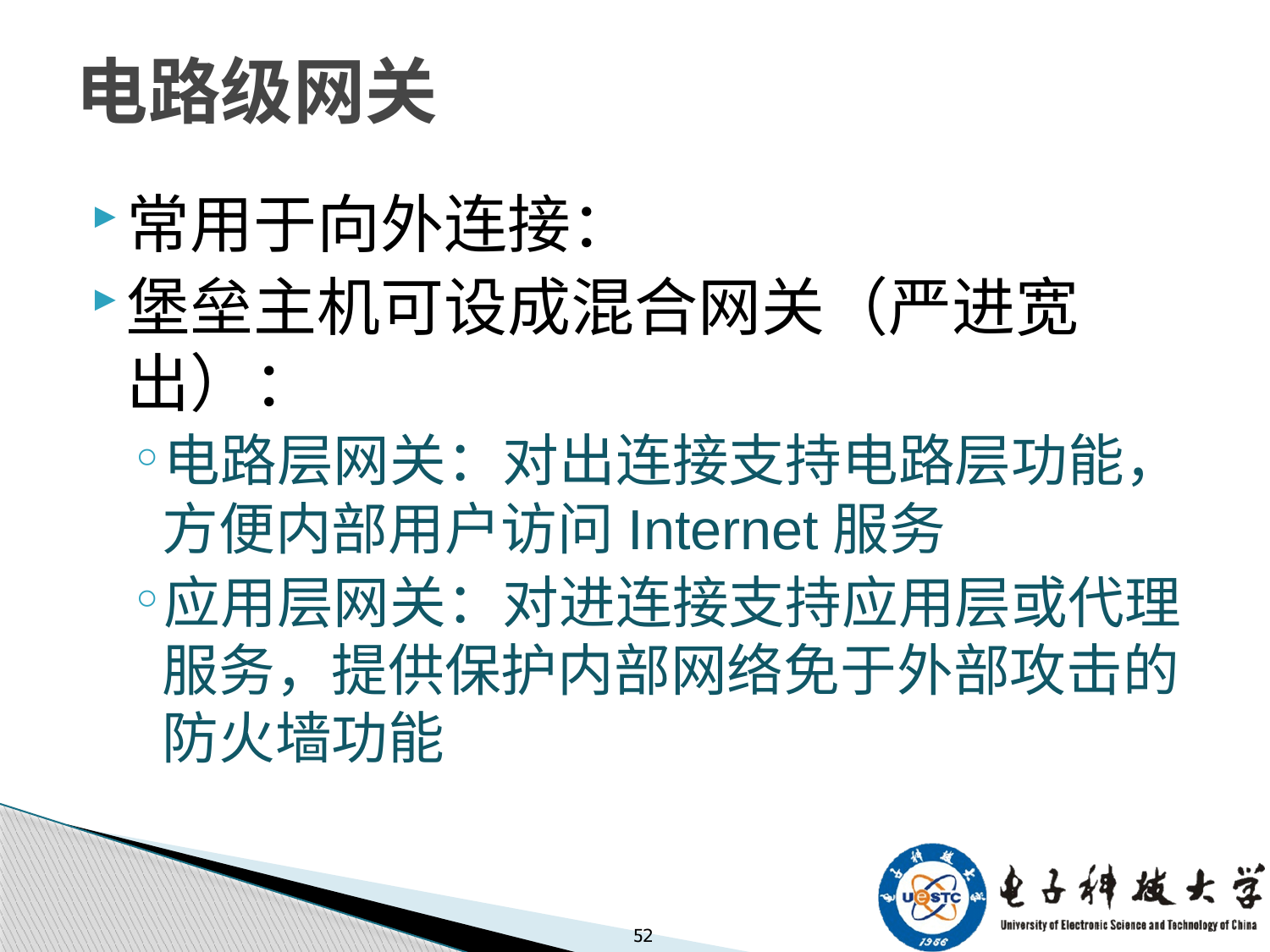

# 电路级网关
常用于向外连接：
堡垒主机可设成混合网关（严进宽出）：
电路层网关：对出连接支持电路层功能，方便内部用户访问Internet服务
应用层网关：对进连接支持应用层或代理服务，提供保护内部网络免于外部攻击的防火墙功能
52